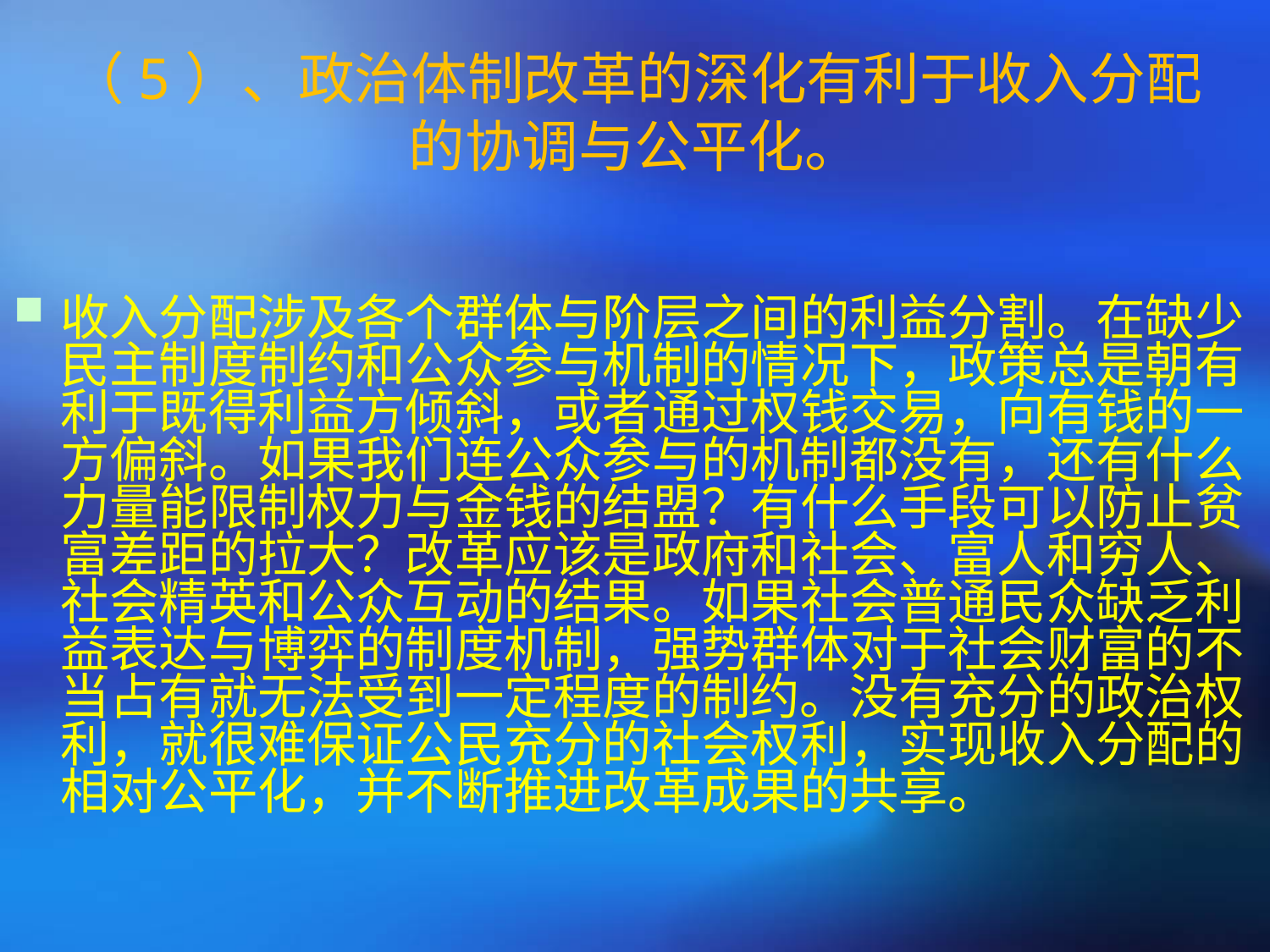

# （5）、政治体制改革的深化有利于收入分配的协调与公平化。

收入分配涉及各个群体与阶层之间的利益分割。在缺少民主制度制约和公众参与机制的情况下，政策总是朝有利于既得利益方倾斜，或者通过权钱交易，向有钱的一方偏斜。如果我们连公众参与的机制都没有，还有什么力量能限制权力与金钱的结盟？有什么手段可以防止贫富差距的拉大？改革应该是政府和社会、富人和穷人、社会精英和公众互动的结果。如果社会普通民众缺乏利益表达与博弈的制度机制，强势群体对于社会财富的不当占有就无法受到一定程度的制约。没有充分的政治权利，就很难保证公民充分的社会权利，实现收入分配的相对公平化，并不断推进改革成果的共享。